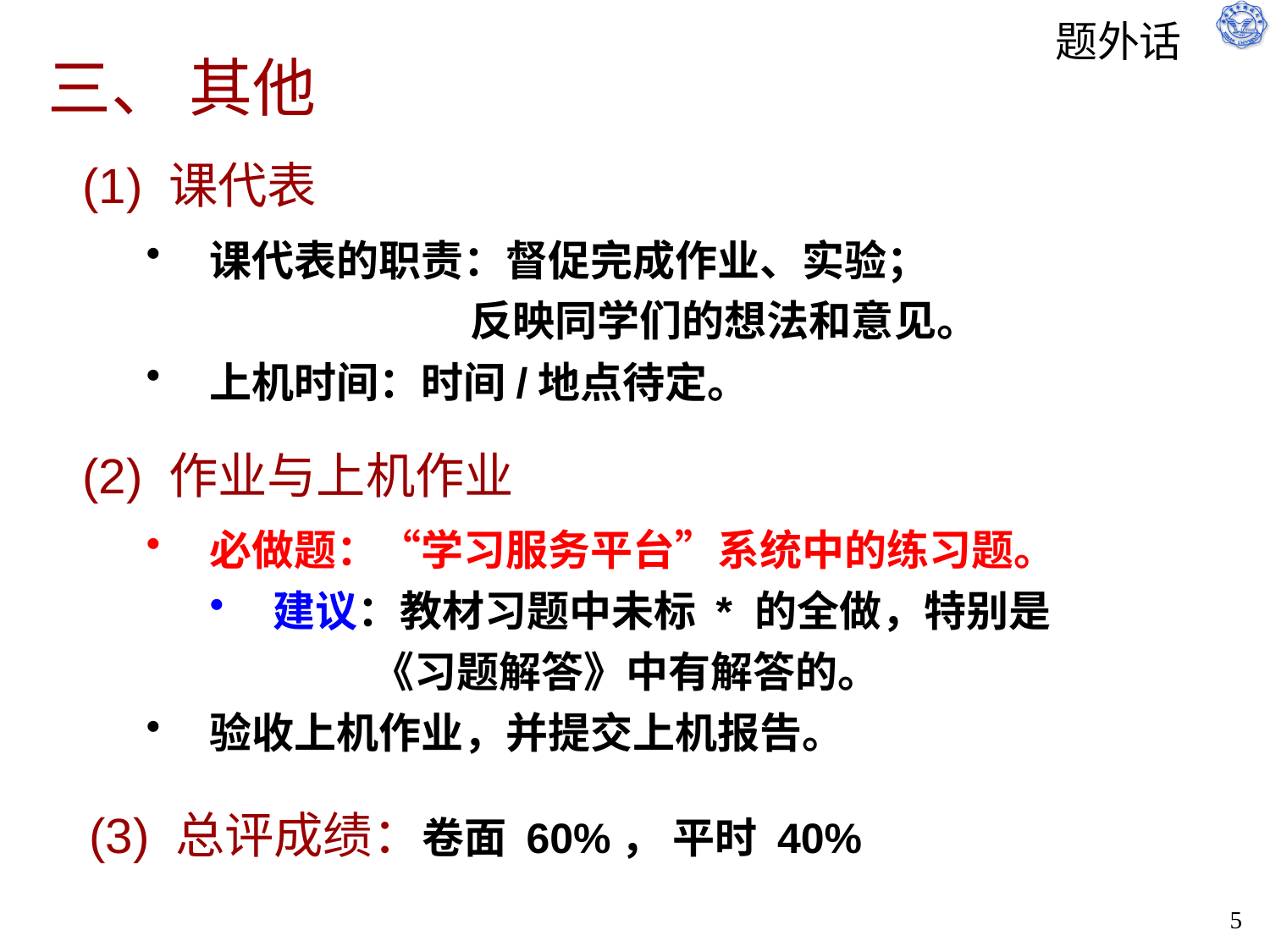

# 题外话
三、 其他
(1) 课代表
课代表的职责：督促完成作业、实验；
                                 反映同学们的想法和意见。
上机时间：时间/地点待定。
(2) 作业与上机作业
必做题：“学习服务平台”系统中的练习题。
建议：教材习题中未标 * 的全做，特别是
                《习题解答》中有解答的。
验收上机作业，并提交上机报告。
(3) 总评成绩：卷面 60%， 平时 40%
5